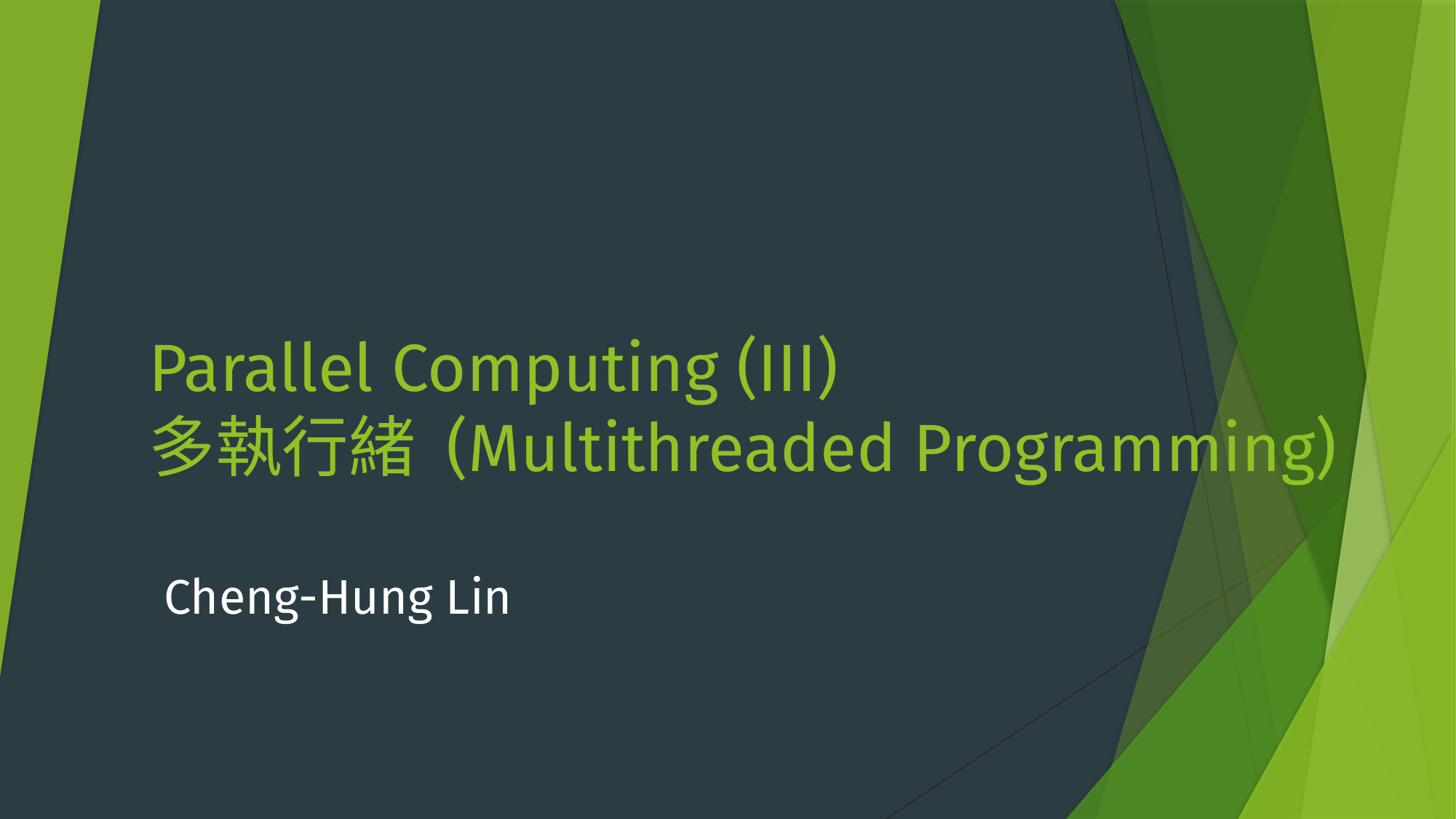

# Parallel Computing (III) 多執行緒 (Multithreaded Programming)
Cheng-Hung Lin